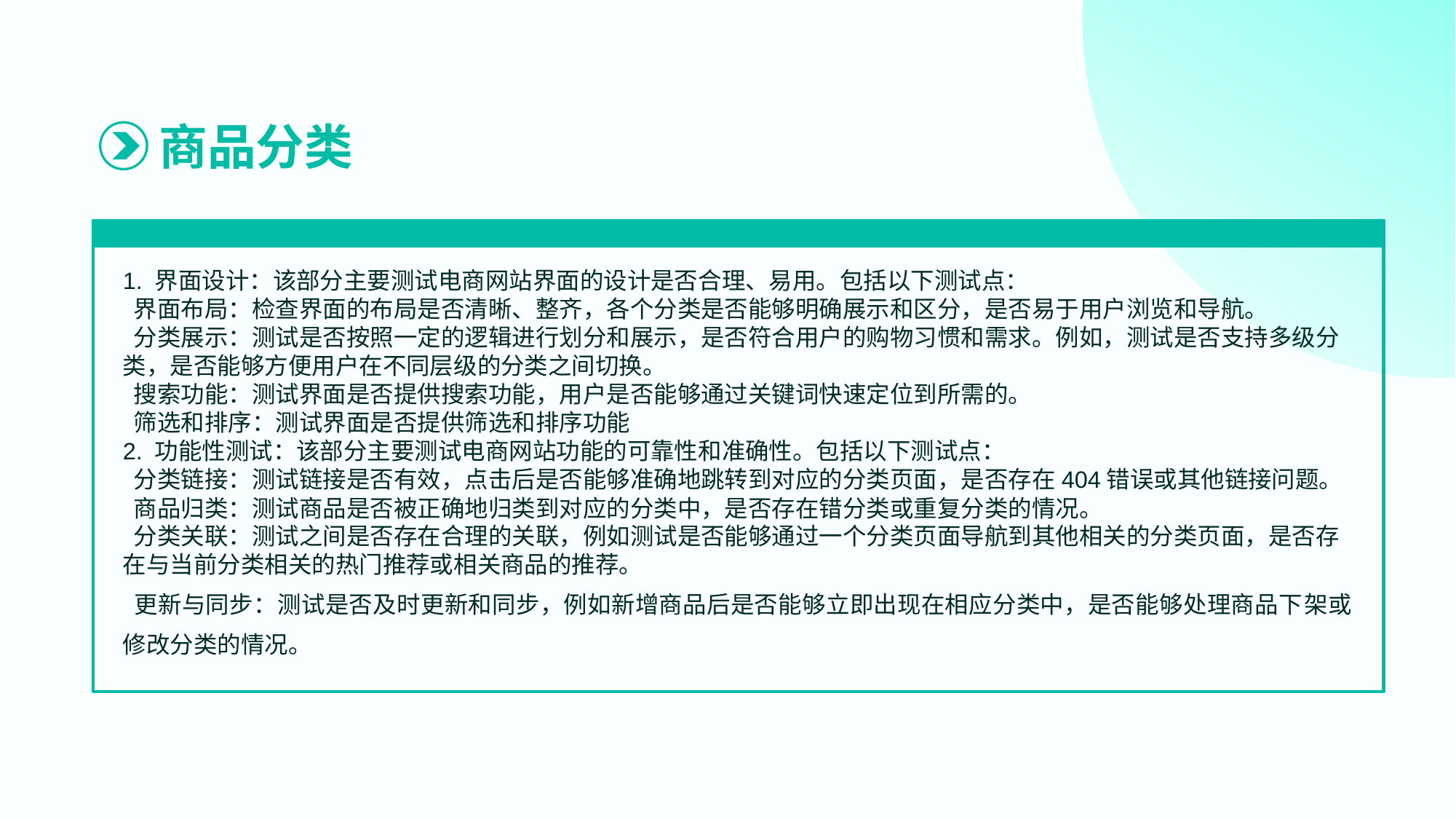

商品分类

1. 界面设计：该部分主要测试电商网站界面的设计是否合理、易用。包括以下测试点：
 界面布局：检查界面的布局是否清晰、整齐，各个分类是否能够明确展示和区分，是否易于用户浏览和导航。
 分类展示：测试是否按照一定的逻辑进行划分和展示，是否符合用户的购物习惯和需求。例如，测试是否支持多级分类，是否能够方便用户在不同层级的分类之间切换。
 搜索功能：测试界面是否提供搜索功能，用户是否能够通过关键词快速定位到所需的。
 筛选和排序：测试界面是否提供筛选和排序功能
2. 功能性测试：该部分主要测试电商网站功能的可靠性和准确性。包括以下测试点：
 分类链接：测试链接是否有效，点击后是否能够准确地跳转到对应的分类页面，是否存在404错误或其他链接问题。
 商品归类：测试商品是否被正确地归类到对应的分类中，是否存在错分类或重复分类的情况。
 分类关联：测试之间是否存在合理的关联，例如测试是否能够通过一个分类页面导航到其他相关的分类页面，是否存在与当前分类相关的热门推荐或相关商品的推荐。
 更新与同步：测试是否及时更新和同步，例如新增商品后是否能够立即出现在相应分类中，是否能够处理商品下架或修改分类的情况。